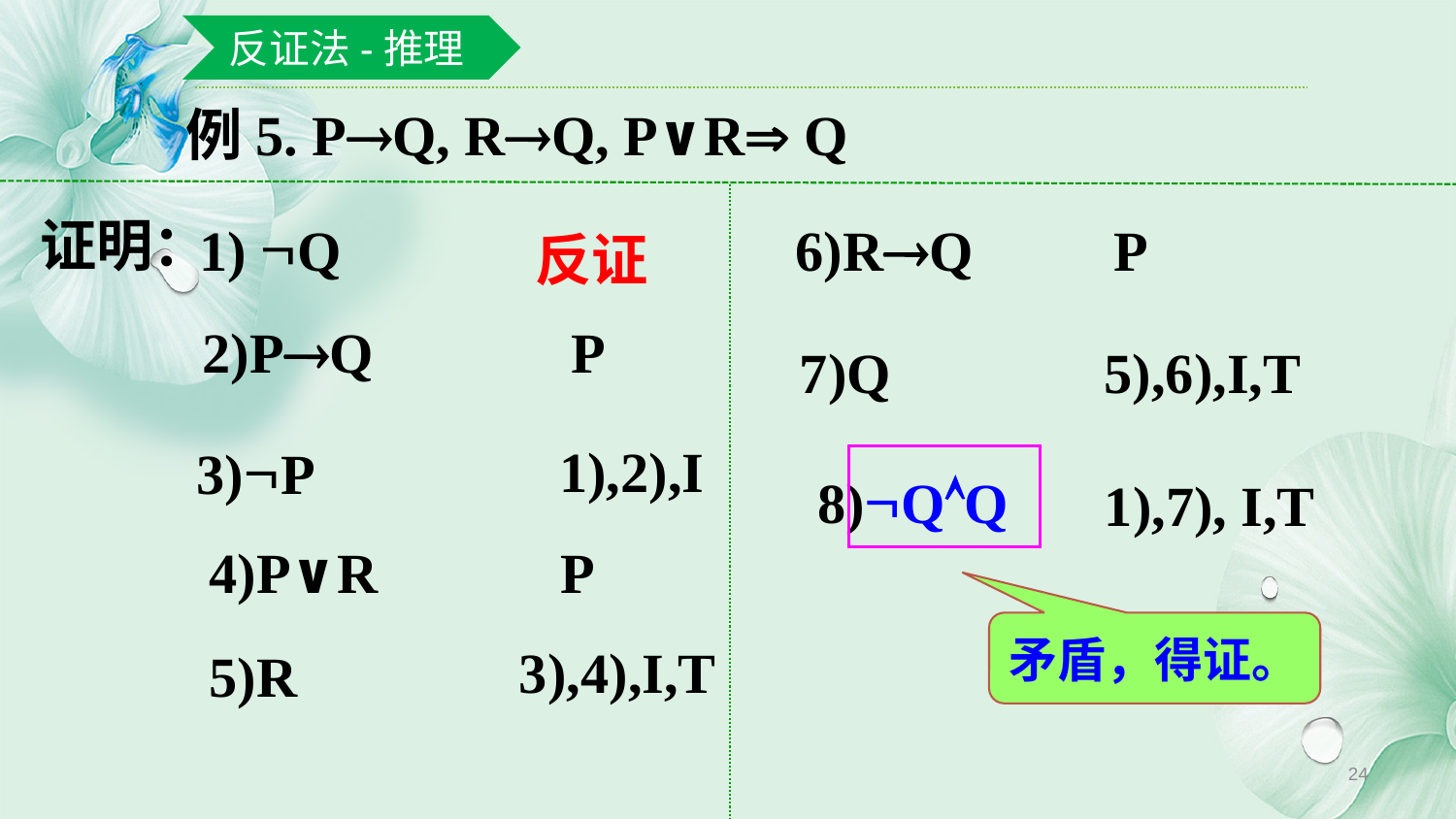

反证法-推理
例5. P→Q, R→Q, P∨R⇒ Q
证明：
6)R→Q          P
1) ¬Q
反证
 2)P→Q              P
5),6),I,T
7)Q
1),2),I
3)¬P

8)¬Q∧Q
1),7), I,T
4)P∨R             P
矛盾，得证。
3),4),I,T
5)R
24